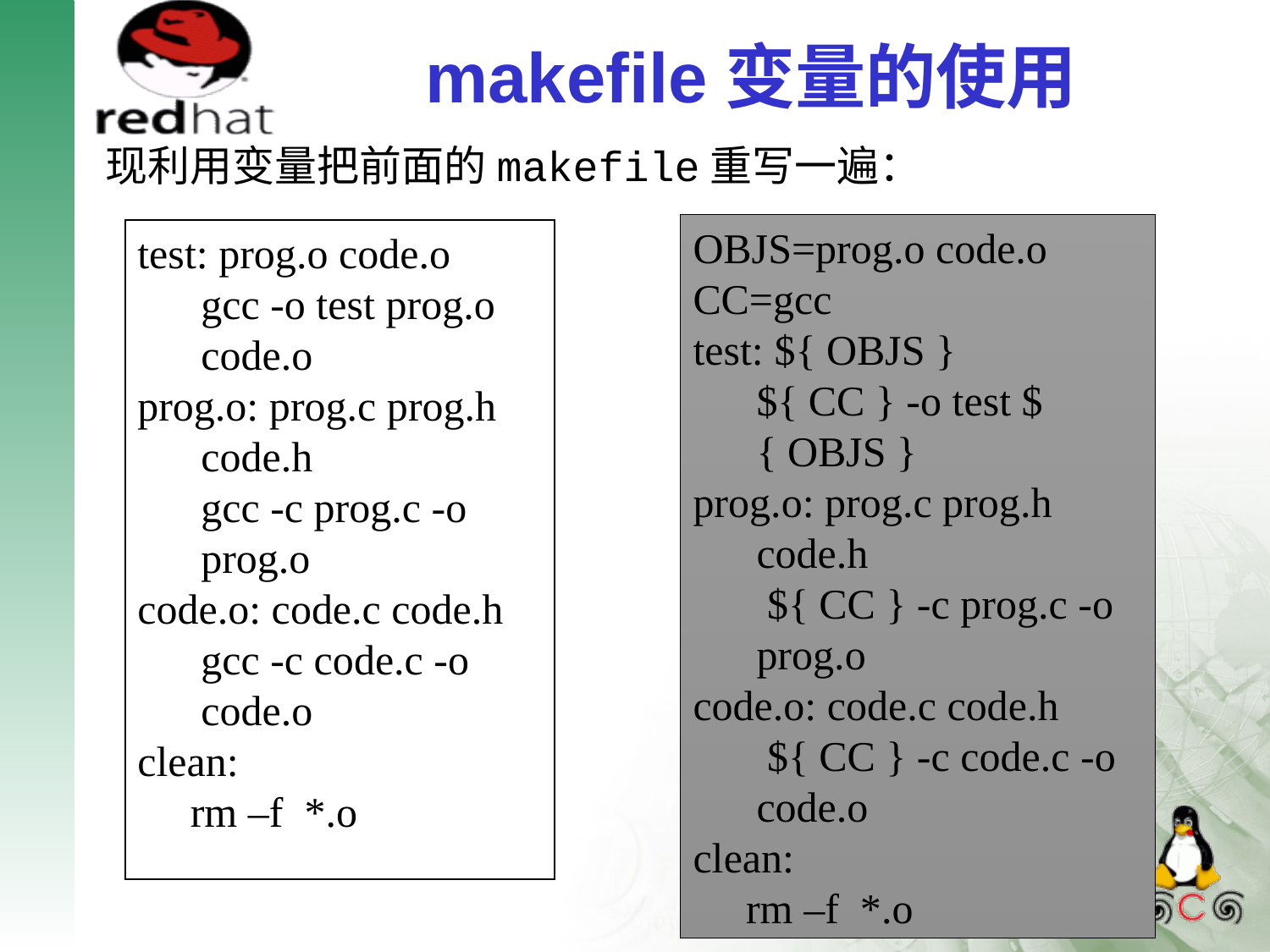

makefile变量的使用
现利用变量把前面的makefile重写一遍：
OBJS=prog.o code.o
CC=gcc
test: ${ OBJS }
	${ CC } -o test ${ OBJS }
prog.o: prog.c prog.h code.h
	 ${ CC } -c prog.c -o prog.o
code.o: code.c code.h
	 ${ CC } -c code.c -o code.o
clean:
     rm –f  *.o
test: prog.o code.o
	gcc -o test prog.o code.o
prog.o: prog.c prog.h code.h
	gcc -c prog.c -o prog.o
code.o: code.c code.h
	gcc -c code.c -o code.o
clean:
     rm –f  *.o